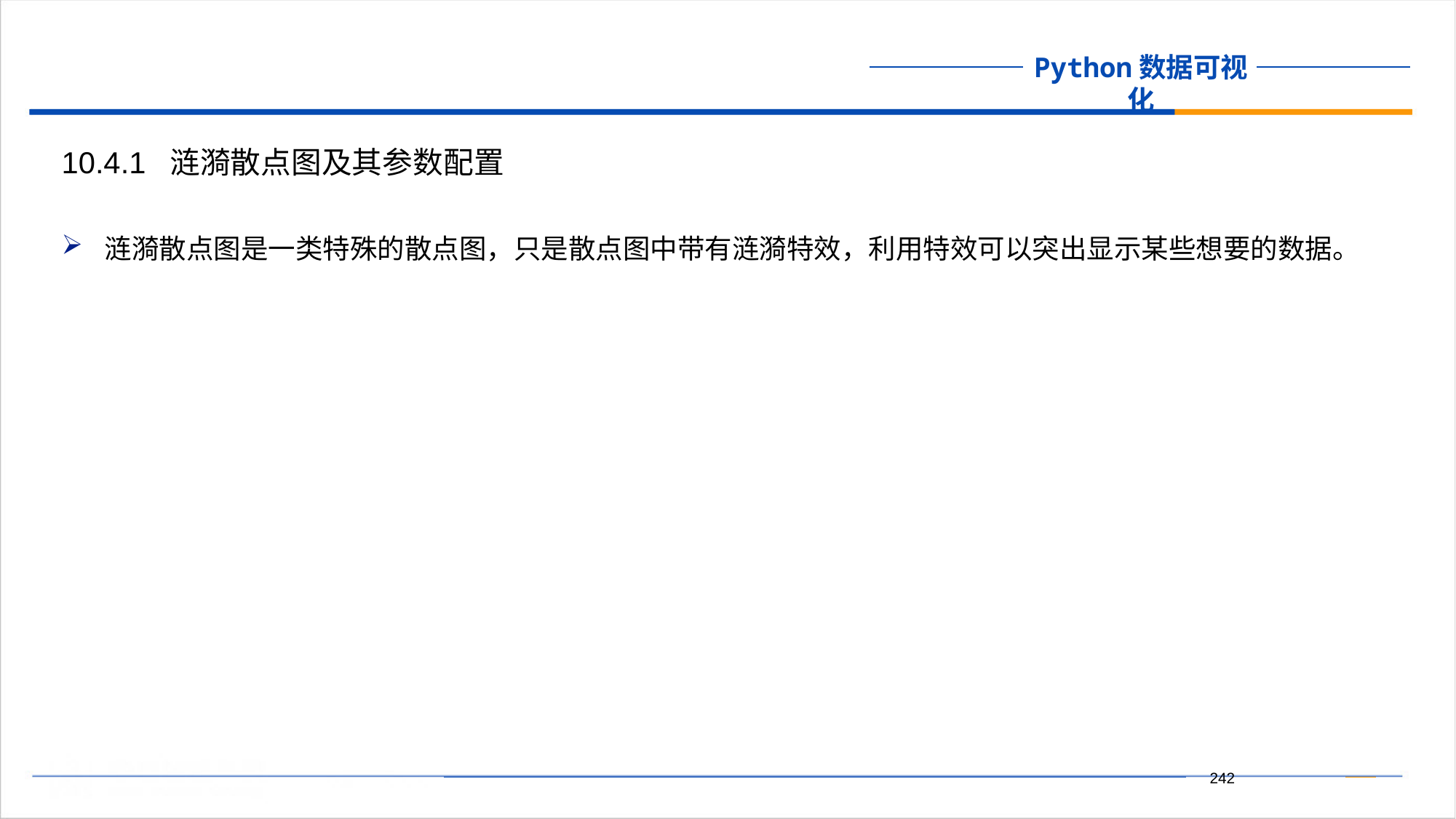

10.4.1  涟漪散点图及其参数配置
涟漪散点图是一类特殊的散点图，只是散点图中带有涟漪特效，利用特效可以突出显示某些想要的数据。